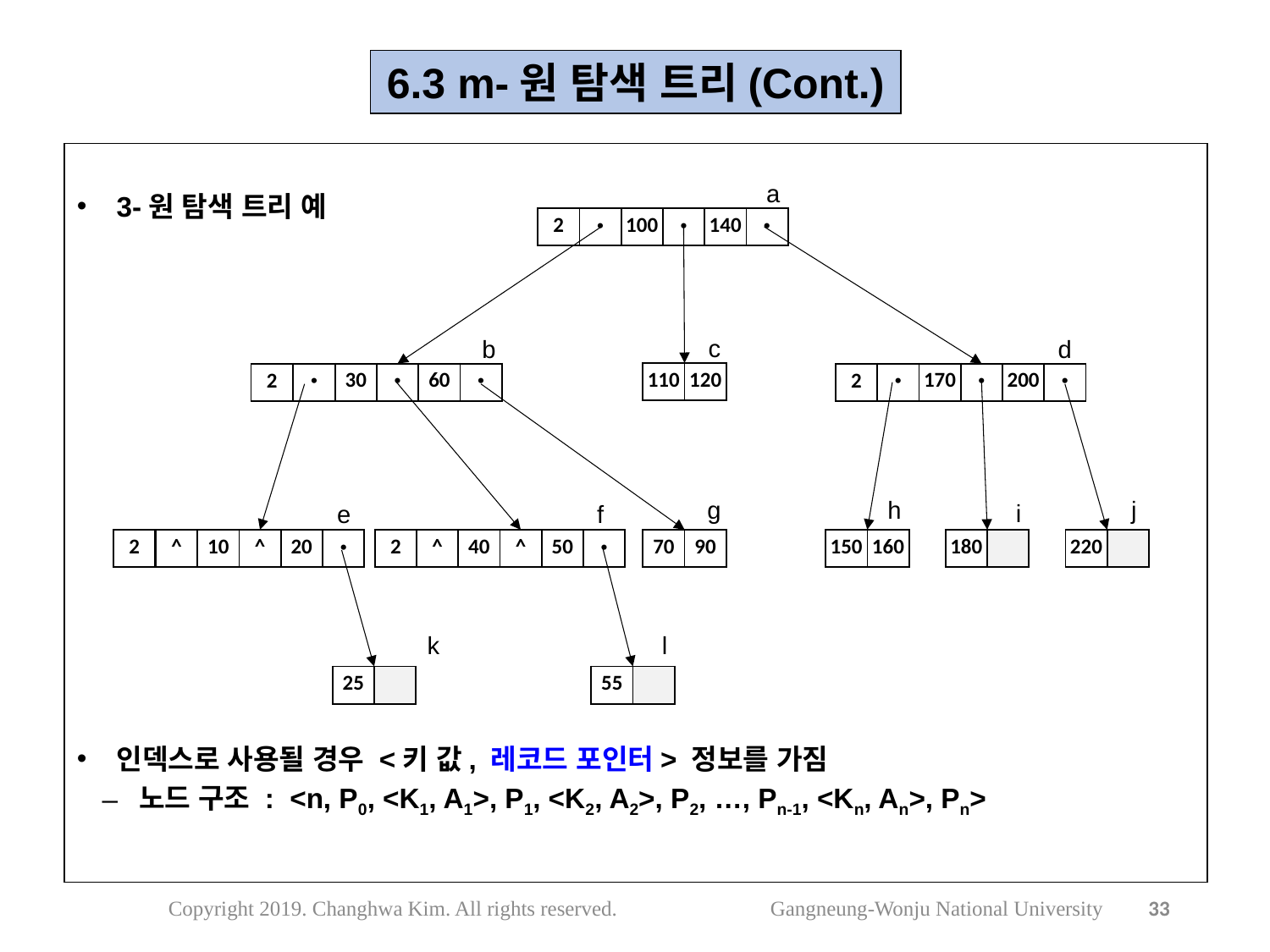

6.3 m-원 탐색 트리(Cont.)

3-원 탐색 트리 예

인덱스로 사용될 경우 <키 값, 레코드 포인터> 정보를 가짐
노드 구조 :  <n, P0, <K1, A1>, P1, <K2, A2>, P2, …, Pn-1, <Kn, An>, Pn>
a
| · | 100 | · | 140 | · |
| --- | --- | --- | --- | --- |
| 2 |
| --- |
c
b
d
| 110 | 120 |
| --- | --- |
| · | 30 | · | 60 | · |
| --- | --- | --- | --- | --- |
| · | 170 | · | 200 | · |
| --- | --- | --- | --- | --- |
| 2 |
| --- |
| 2 |
| --- |
g
h
j
i
f
e
| 2 |
| --- |
| 2 |
| --- |
| ^ | 10 | ^ | 20 | · |
| --- | --- | --- | --- | --- |
| ^ | 40 | ^ | 50 | · |
| --- | --- | --- | --- | --- |
| 70 | 90 |
| --- | --- |
| 150 | 160 |
| --- | --- |
| 180 |  |
| --- | --- |
| 220 |  |
| --- | --- |
k
l
| 25 |  |
| --- | --- |
| 55 |  |
| --- | --- |
Copyright 2019. Changhwa Kim. All rights reserved.                             Gangneung-Wonju National University
33
33